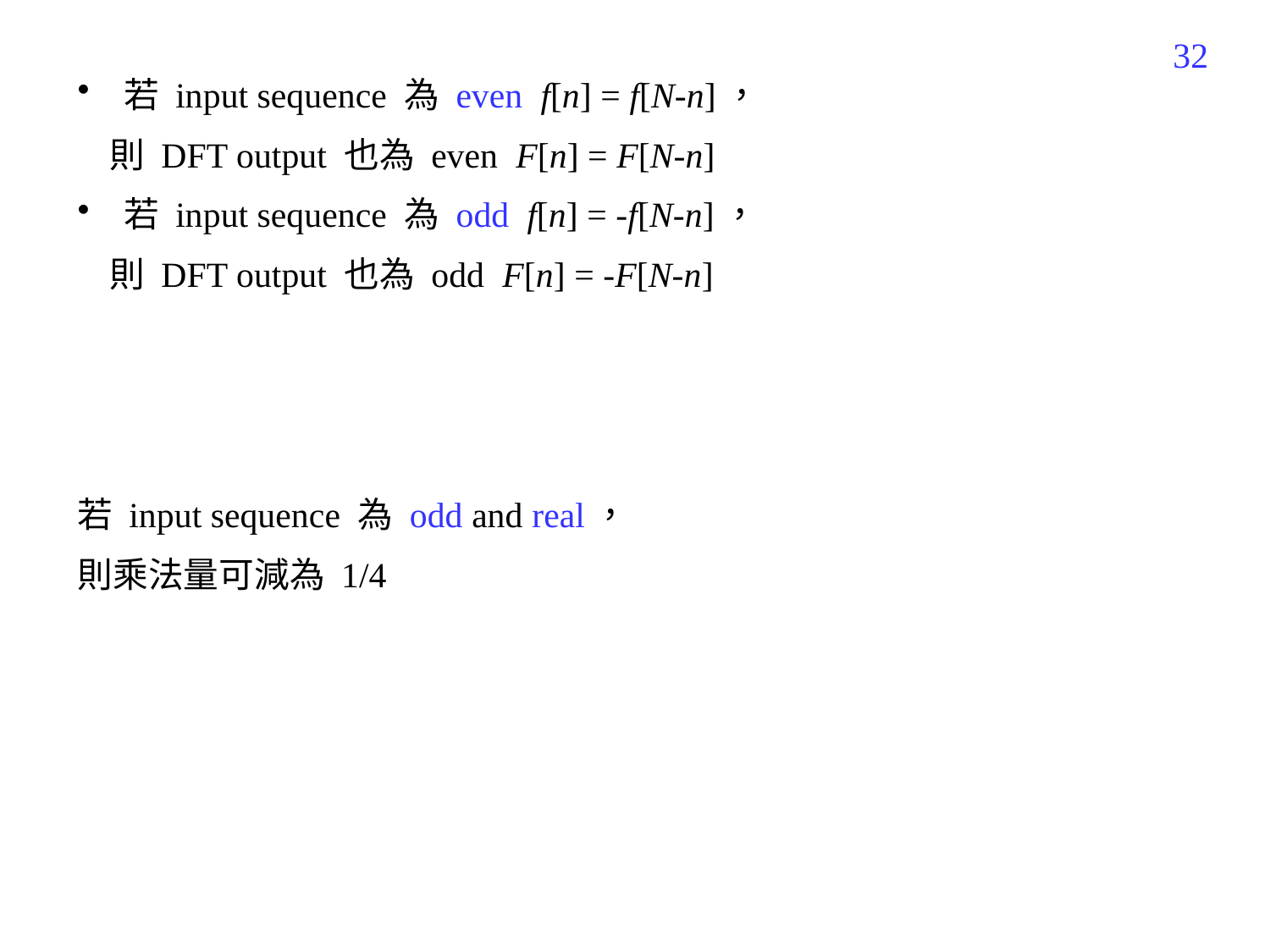

32
 若 input sequence 為 even  f[n] = f[N-n]，
   則 DFT output 也為 even  F[n] = F[N-n]
 若 input sequence 為 odd  f[n] = -f[N-n]，
   則 DFT output 也為 odd  F[n] = -F[N-n]

若 input sequence 為 odd and real，
則乘法量可減為 1/4